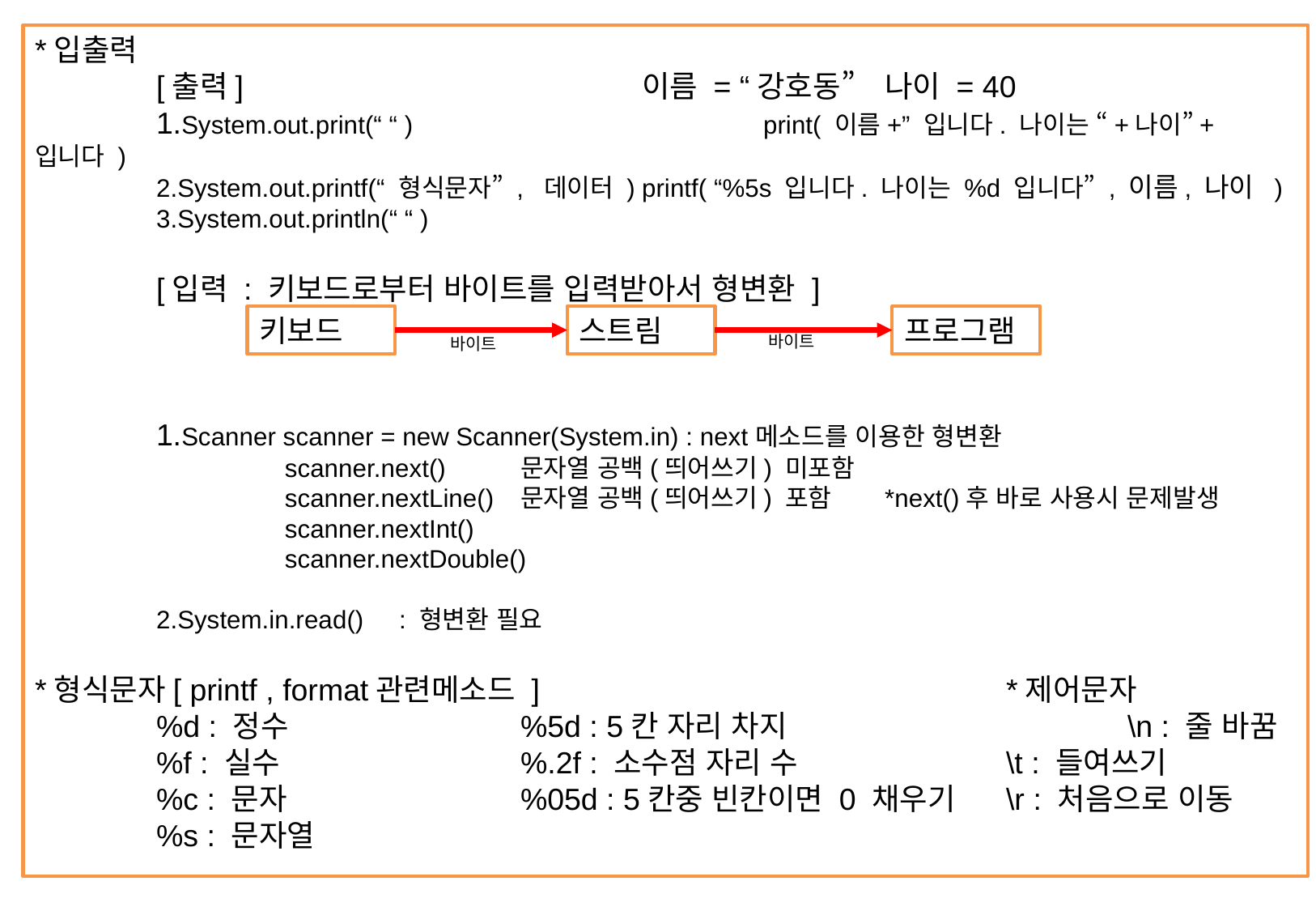

*입출력
	[출력]				이름 = “강호동”	나이 = 40
 	1.System.out.print(“ “ )			print( 이름+” 입니다. 나이는 “+나이”+ 입니다 )
	2.System.out.printf(“ 형식문자” ,  데이터 )	printf( “%5s 입니다. 나이는 %d 입니다” , 이름, 나이  )
	3.System.out.println(“ “ )

	[입력 : 키보드로부터 바이트를 입력받아서 형변환 ]

	1.Scanner scanner = new Scanner(System.in) : next메소드를 이용한 형변환
		 scanner.next()	문자열 공백(띄어쓰기) 미포함
		 scanner.nextLine()  	문자열 공백(띄어쓰기) 포함 	*next()후 바로 사용시 문제발생
		 scanner.nextInt()
		 scanner.nextDouble()

	2.System.in.read()	: 형변환 필요

*형식문자[ printf , format관련메소드 ]				*제어문자
	%d : 정수 		%5d : 5칸 자리 차지			\n : 줄 바꿈
	%f : 실수 		%.2f : 소수점 자리 수		\t : 들여쓰기
	%c : 문자 		%05d : 5칸중 빈칸이면 0 채우기	\r : 처음으로 이동
	%s : 문자열

키보드
스트림
프로그램
바이트
바이트